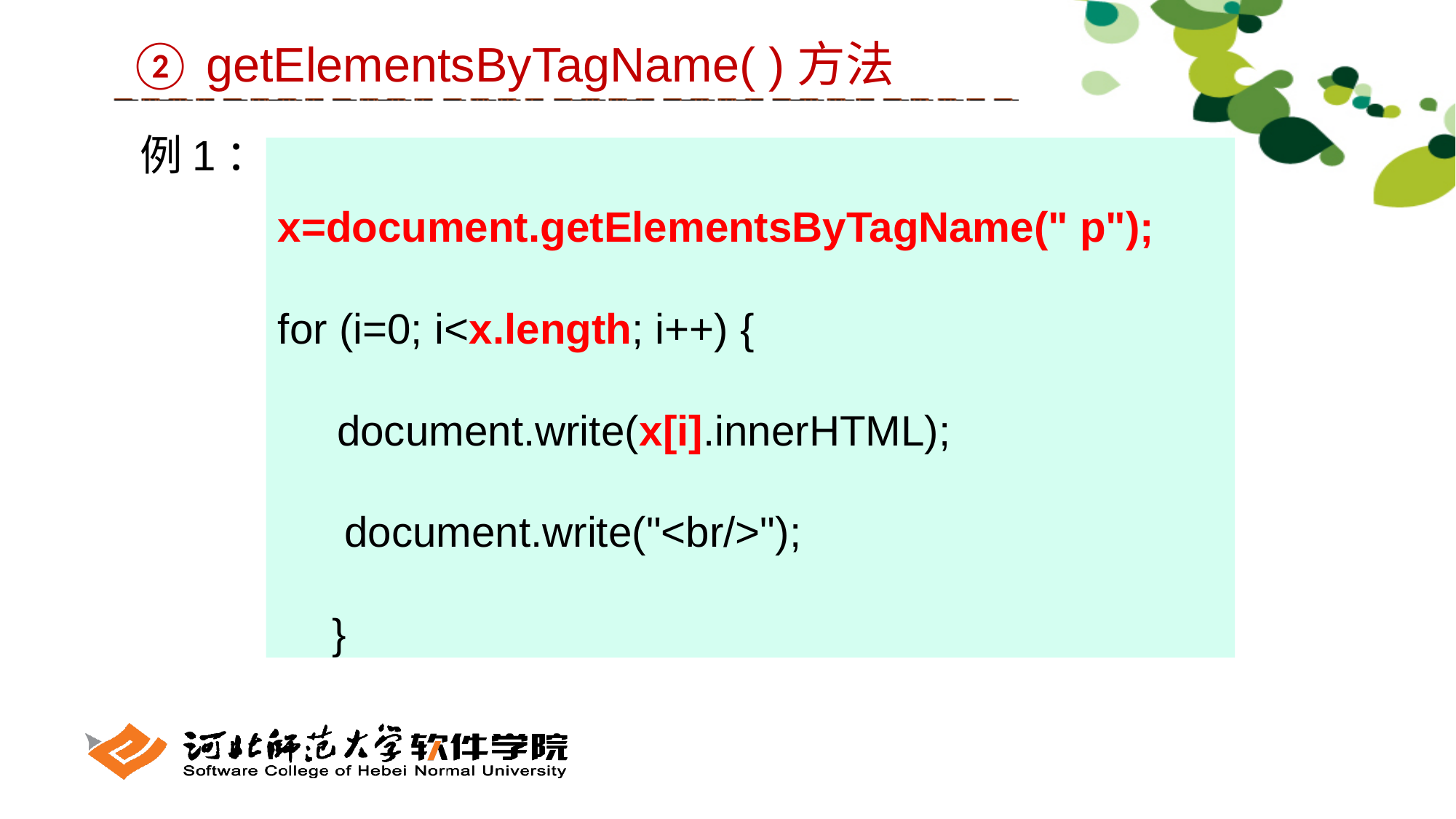

② getElementsByTagName( )方法
 例1：
 x=document.getElementsByTagName(" p");
 for (i=0; i<x.length; i++) {
      document.write(x[i].innerHTML);
  document.write("<br/>");
 }